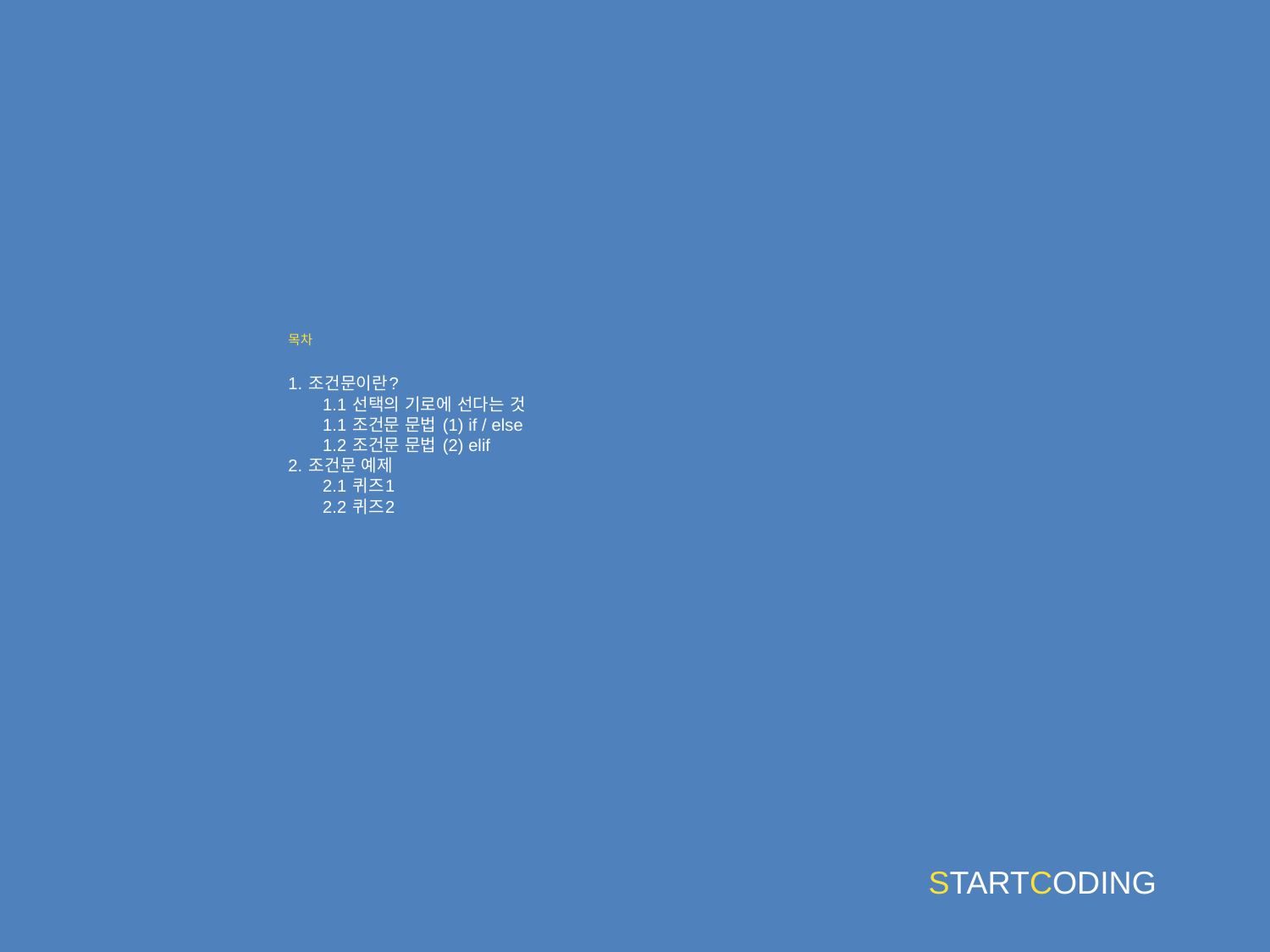

# 목차 1. 조건문이란? 1.1 선택의 기로에 선다는 것 1.1 조건문 문법 (1) if / else 1.2 조건문 문법 (2) elif 2. 조건문 예제 2.1 퀴즈1 2.2 퀴즈2
STARTCODING